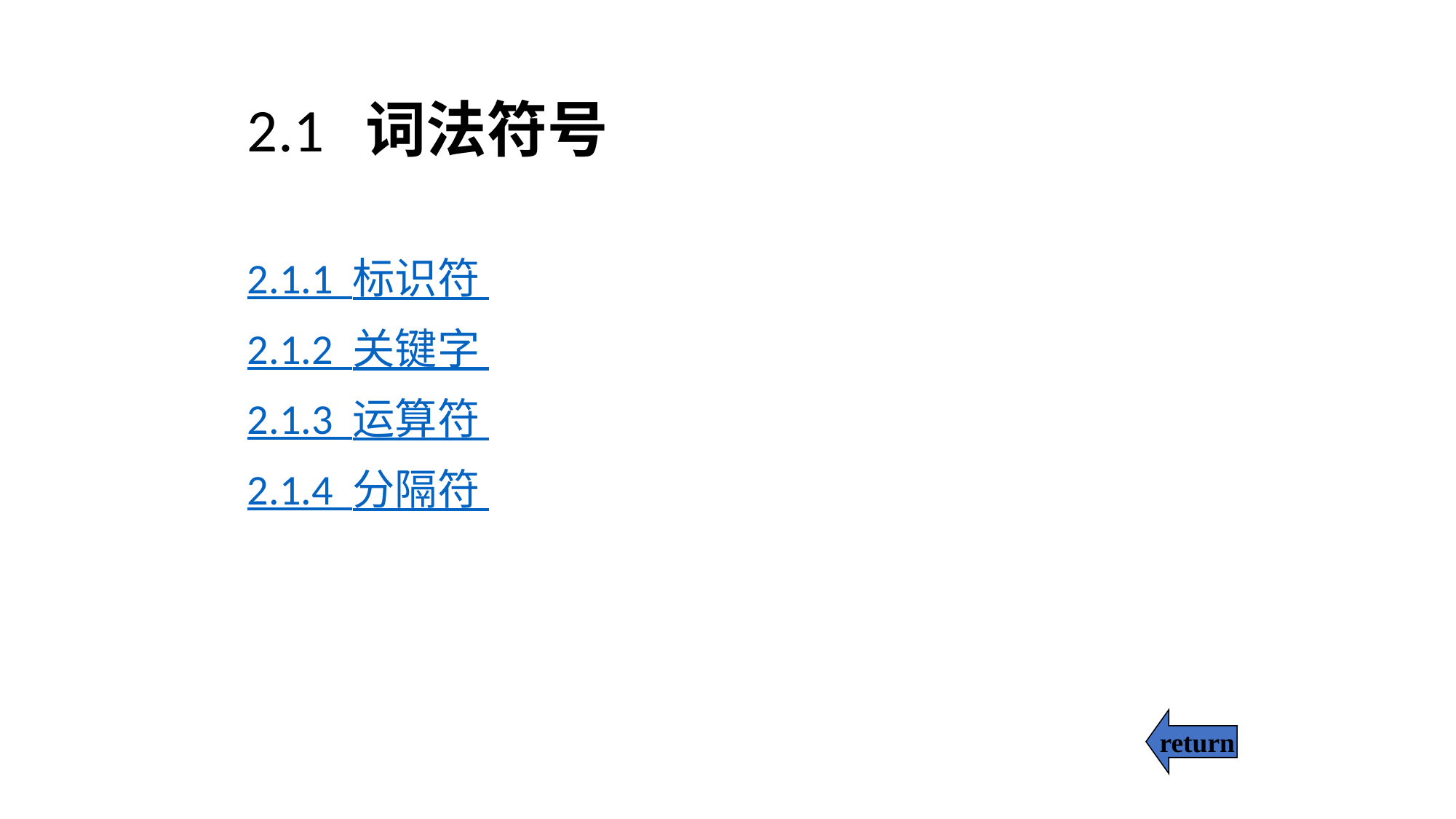

# 2.1  词法符号
2.1.1  标识符
2.1.2  关键字
2.1.3  运算符
2.1.4  分隔符

return